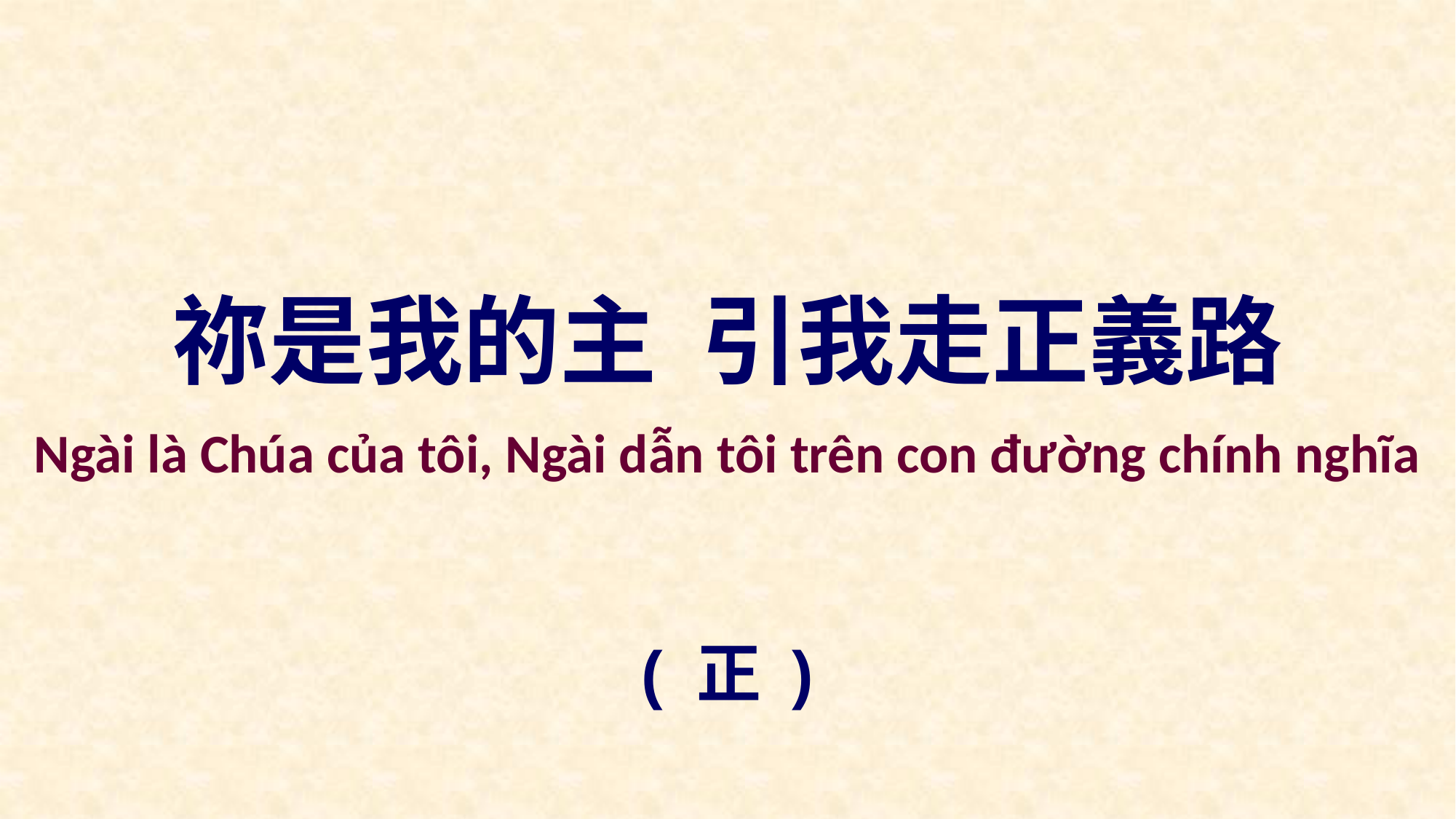

祢是我的主  引我走正義路
Ngài là Chúa của tôi, Ngài dẫn tôi trên con đường chính nghĩa
( 正 )